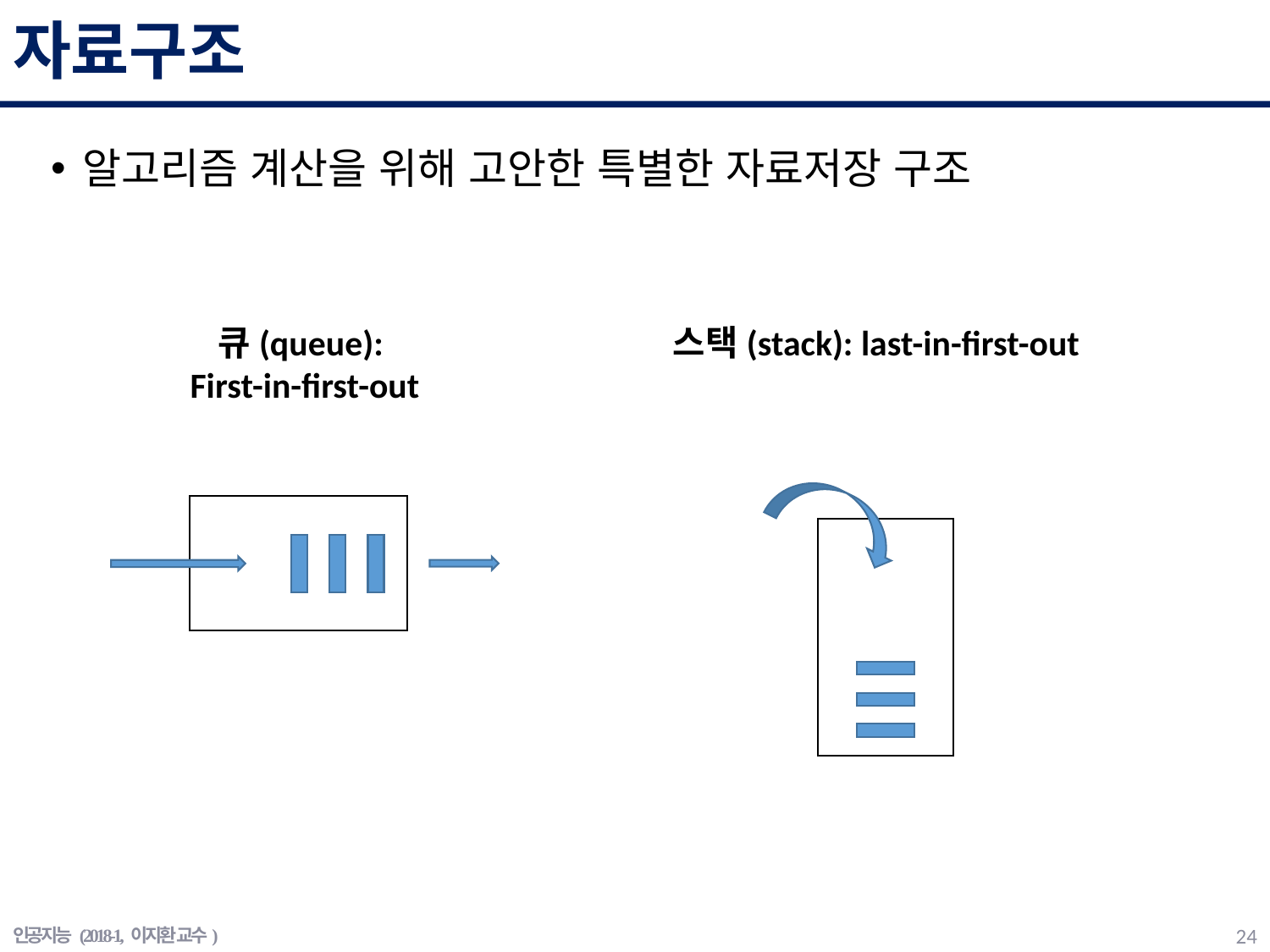

# 자료구조
알고리즘 계산을 위해 고안한 특별한 자료저장 구조

큐(queue):
First-in-first-out
스택(stack): last-in-first-out

인공지능 (2018-1, 이지환 교수)
24